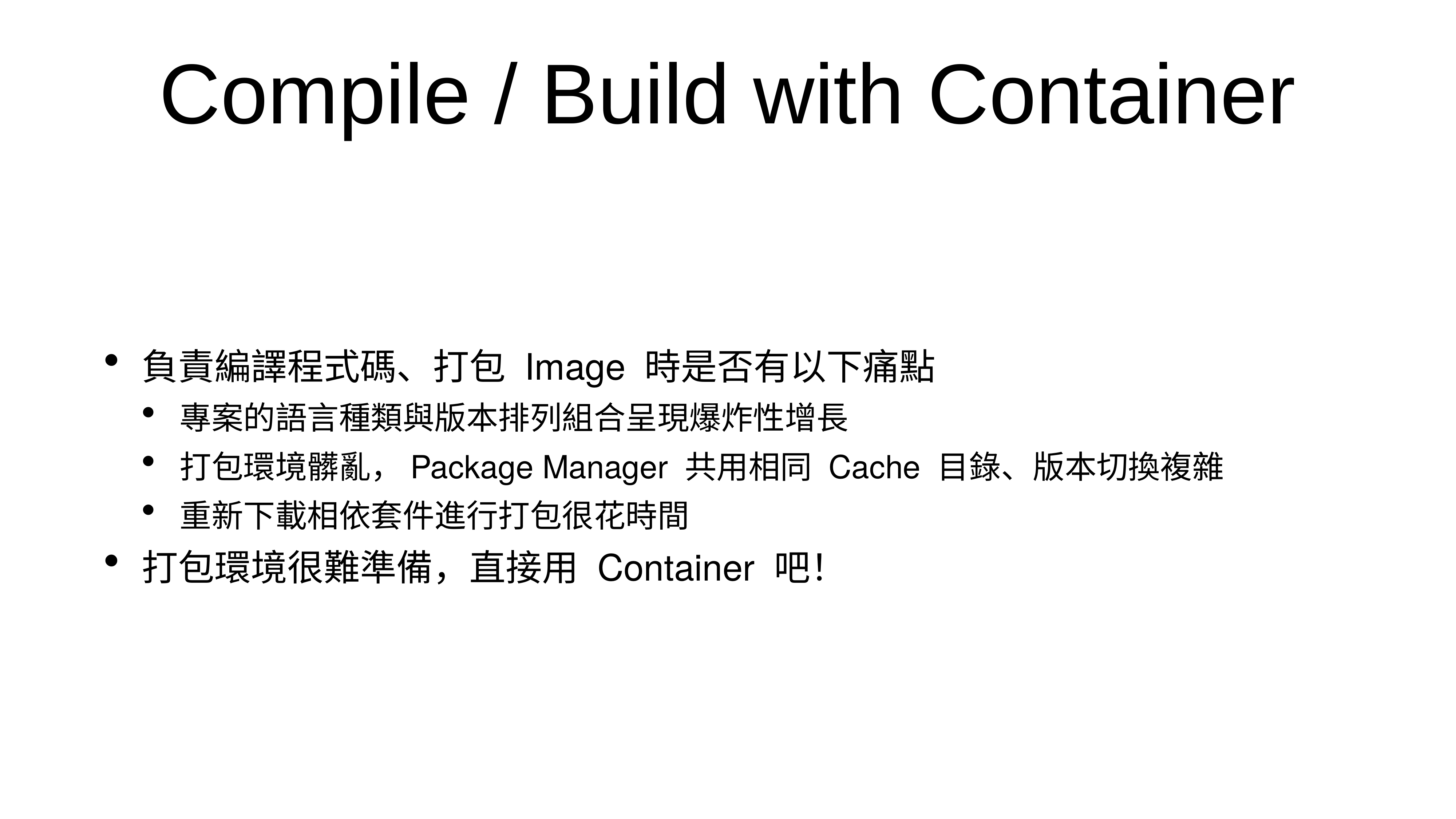

# Compile / Build with Container
負責編譯程式碼、打包 Image 時是否有以下痛點
專案的語言種類與版本排列組合呈現爆炸性增長
打包環境髒亂，Package Manager 共用相同 Cache 目錄、版本切換複雜
重新下載相依套件進行打包很花時間
打包環境很難準備，直接用 Container 吧！